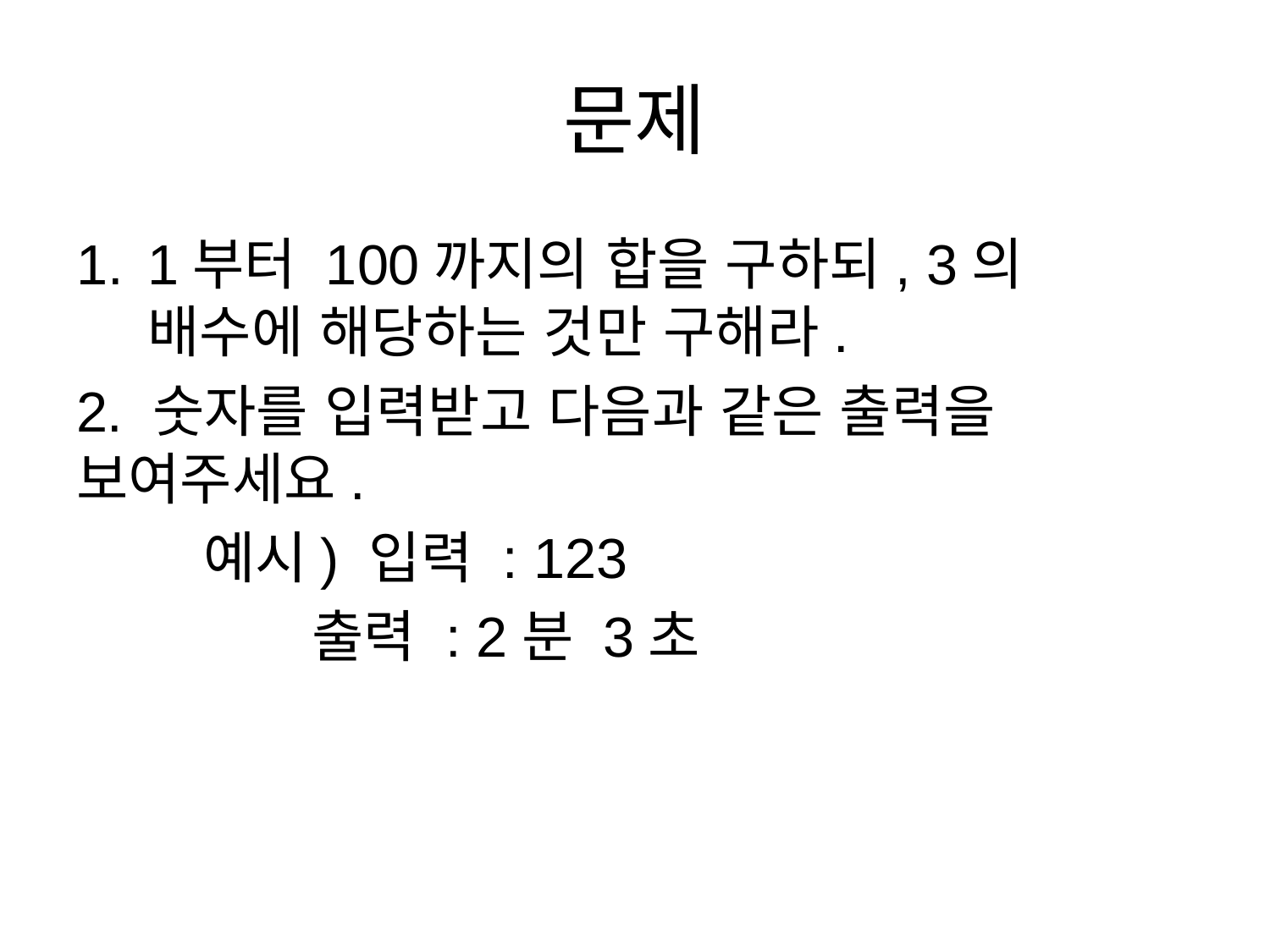

# 문제
1부터 100까지의 합을 구하되, 3의 배수에 해당하는 것만 구해라.
2. 숫자를 입력받고 다음과 같은 출력을 보여주세요.
	예시) 입력 : 123
              출력 : 2분 3초